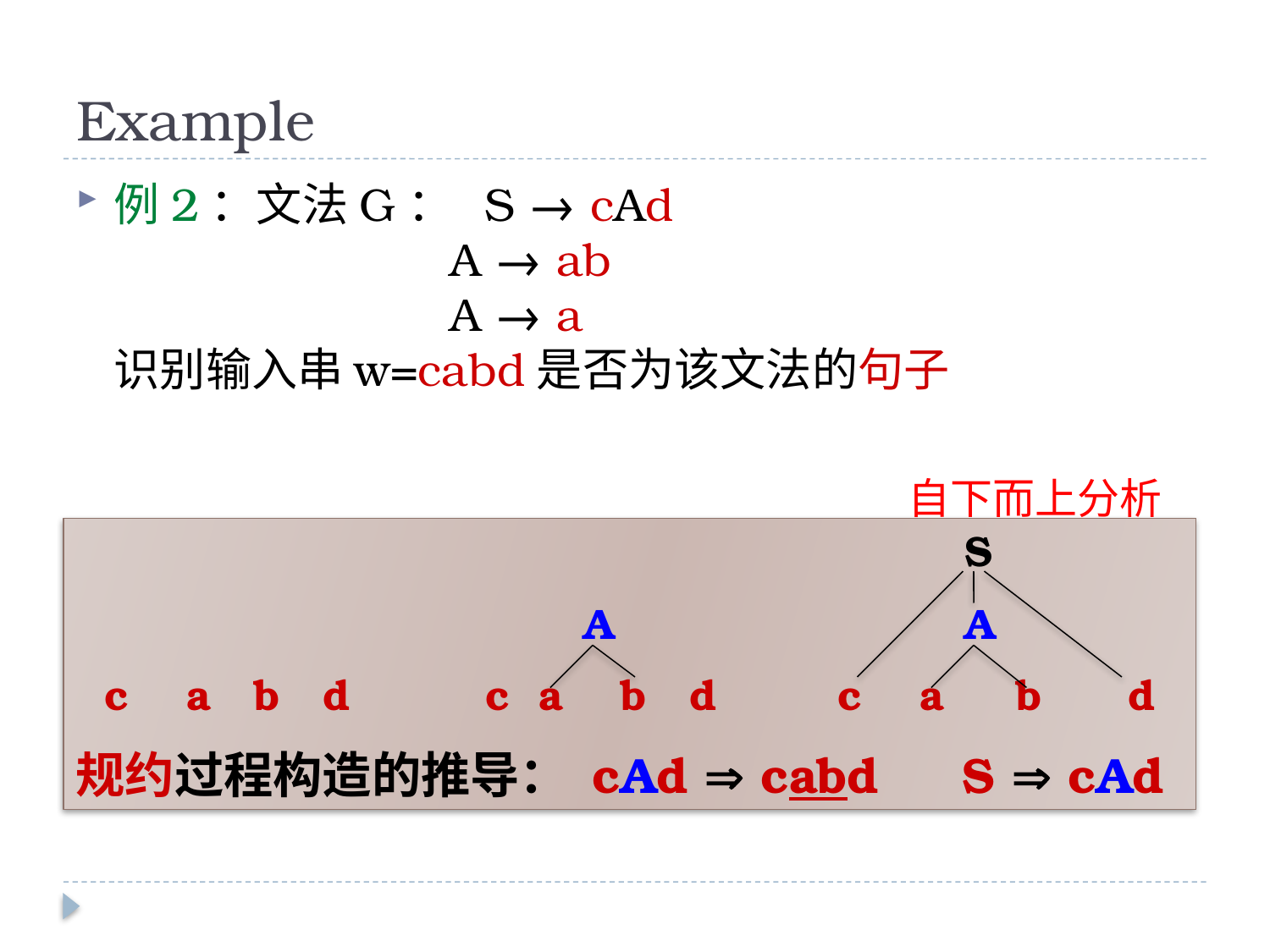

# Example
例2：文法G：  S → cAd
                       A → ab
                       A → a
识别输入串w=cabd是否为该文法的句子

自下而上分析
							S
				A			A
  c    a   b   d	  c  a    b   d  	c    a     b      d
规约过程构造的推导： cAd ⇒ cabd     S ⇒ cAd

6